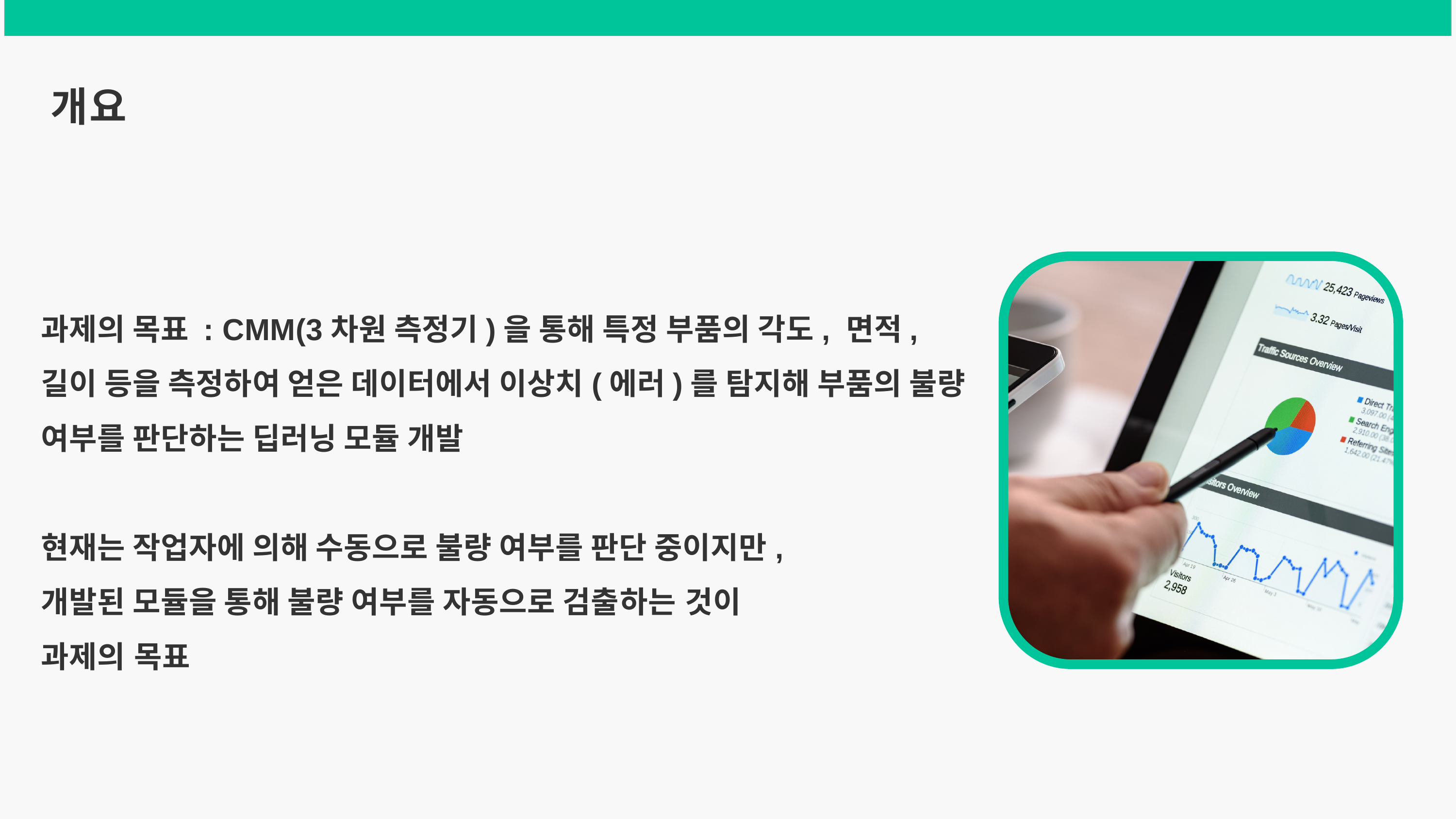

개요

과제의 목표 : CMM(3차원 측정기)을 통해 특정 부품의 각도, 면적,
길이 등을 측정하여 얻은 데이터에서 이상치(에러)를 탐지해 부품의 불량 여부를 판단하는 딥러닝 모듈 개발

현재는 작업자에 의해 수동으로 불량 여부를 판단 중이지만,
개발된 모듈을 통해 불량 여부를 자동으로 검출하는 것이
과제의 목표